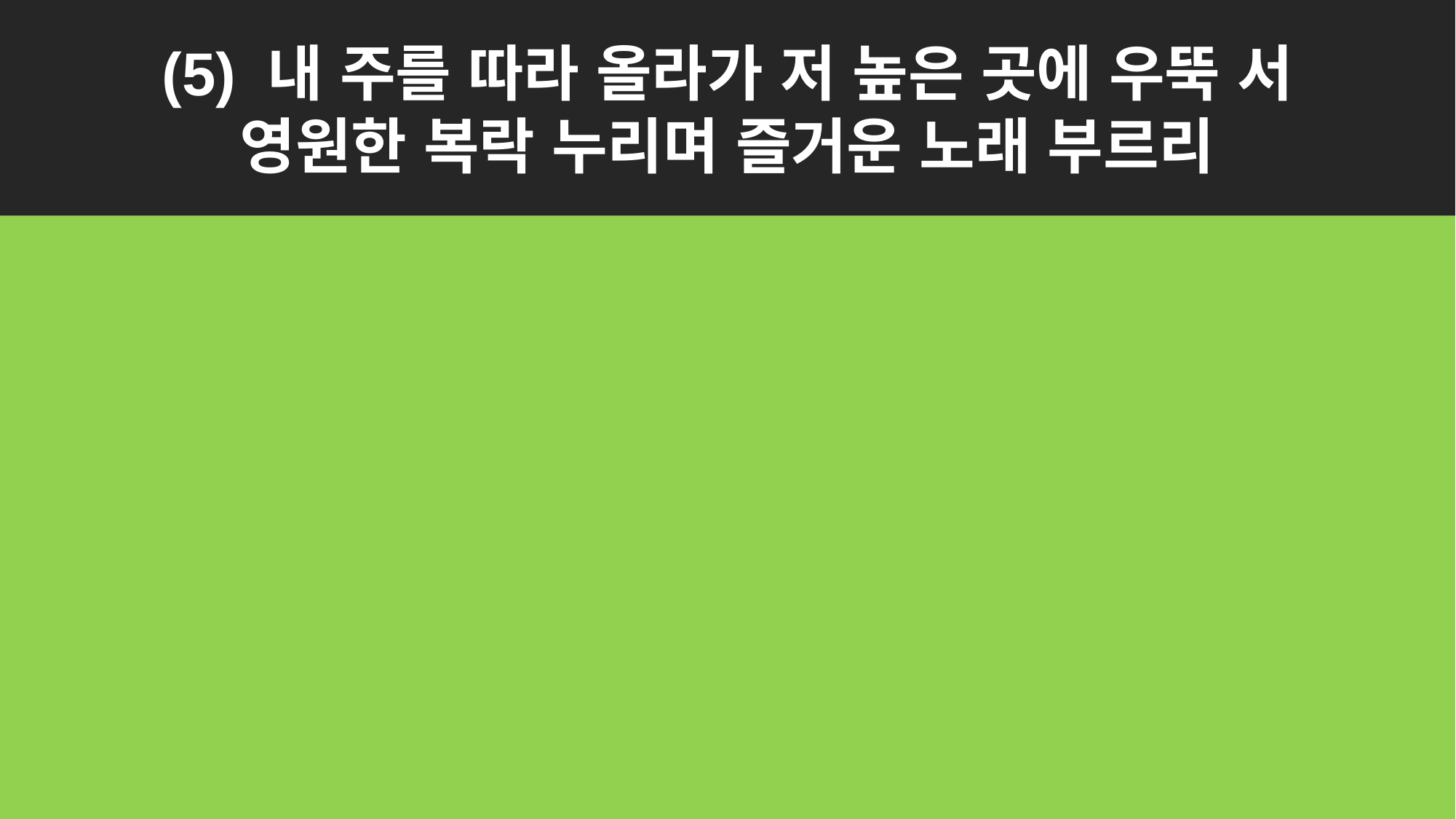

(5) 내 주를 따라 올라가 저 높은 곳에 우뚝 서
영원한 복락 누리며 즐거운 노래 부르리